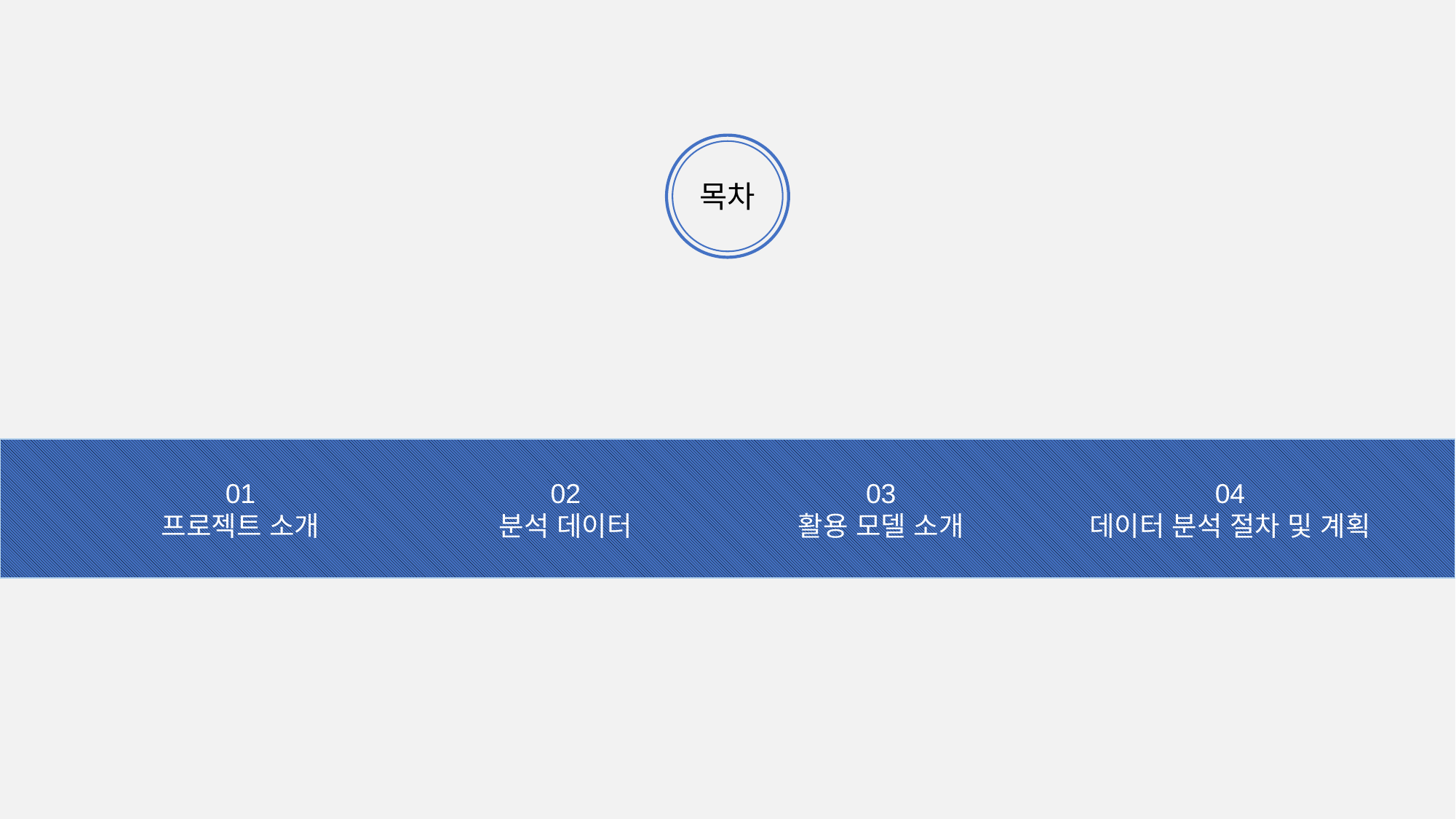

목차

01
프로젝트 소개
02
분석 데이터
03
활용 모델 소개
04
데이터 분석 절차 및 계획